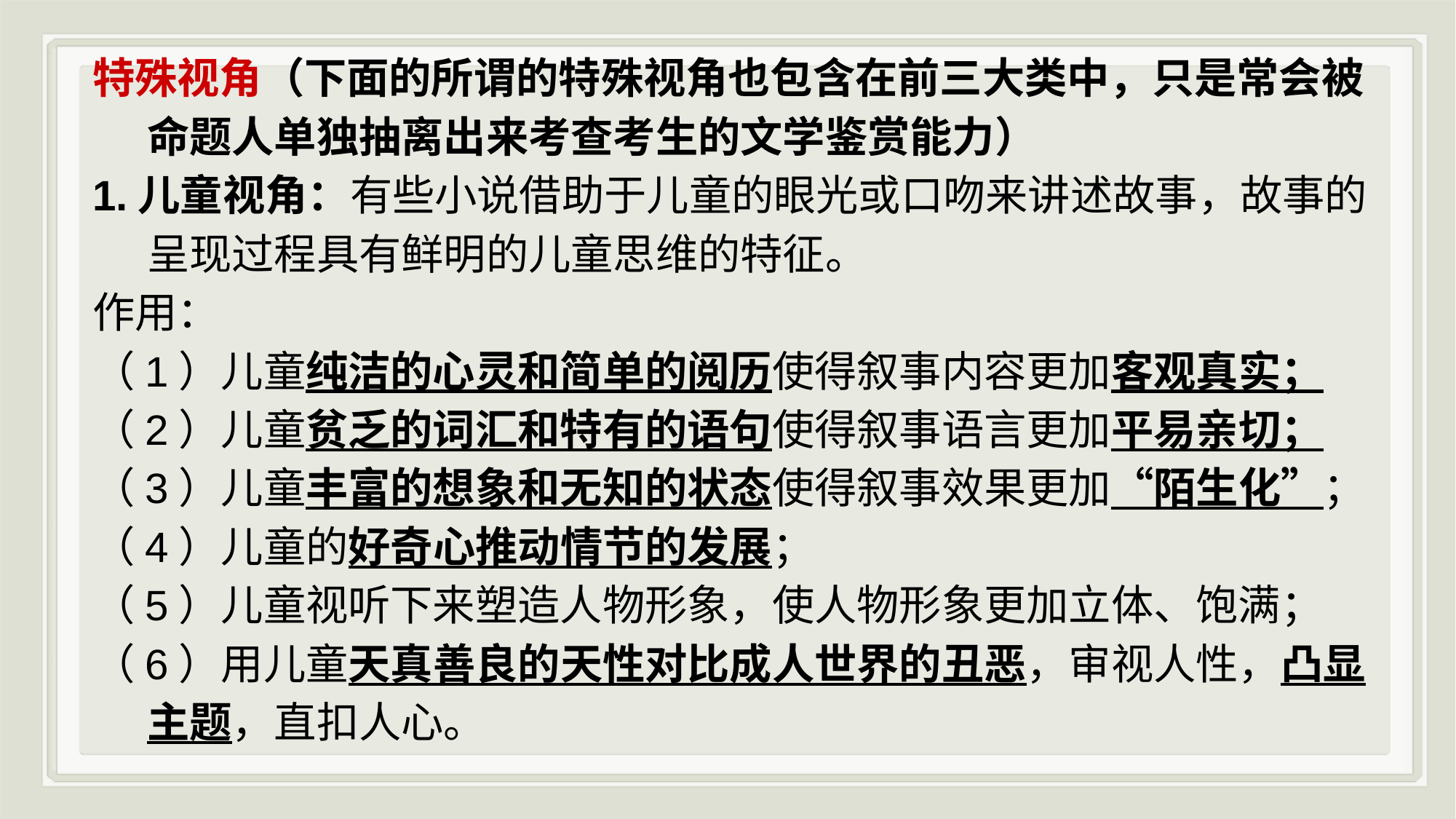

特殊视角（下面的所谓的特殊视角也包含在前三大类中，只是常会被命题人单独抽离出来考查考生的文学鉴赏能力）
1.儿童视角：有些小说借助于儿童的眼光或口吻来讲述故事，故事的呈现过程具有鲜明的儿童思维的特征。
作用：
（1）儿童纯洁的心灵和简单的阅历使得叙事内容更加客观真实；
（2）儿童贫乏的词汇和特有的语句使得叙事语言更加平易亲切；
（3）儿童丰富的想象和无知的状态使得叙事效果更加“陌生化”；
（4）儿童的好奇心推动情节的发展；
（5）儿童视听下来塑造人物形象，使人物形象更加立体、饱满；
（6）用儿童天真善良的天性对比成人世界的丑恶，审视人性，凸显主题，直扣人心。